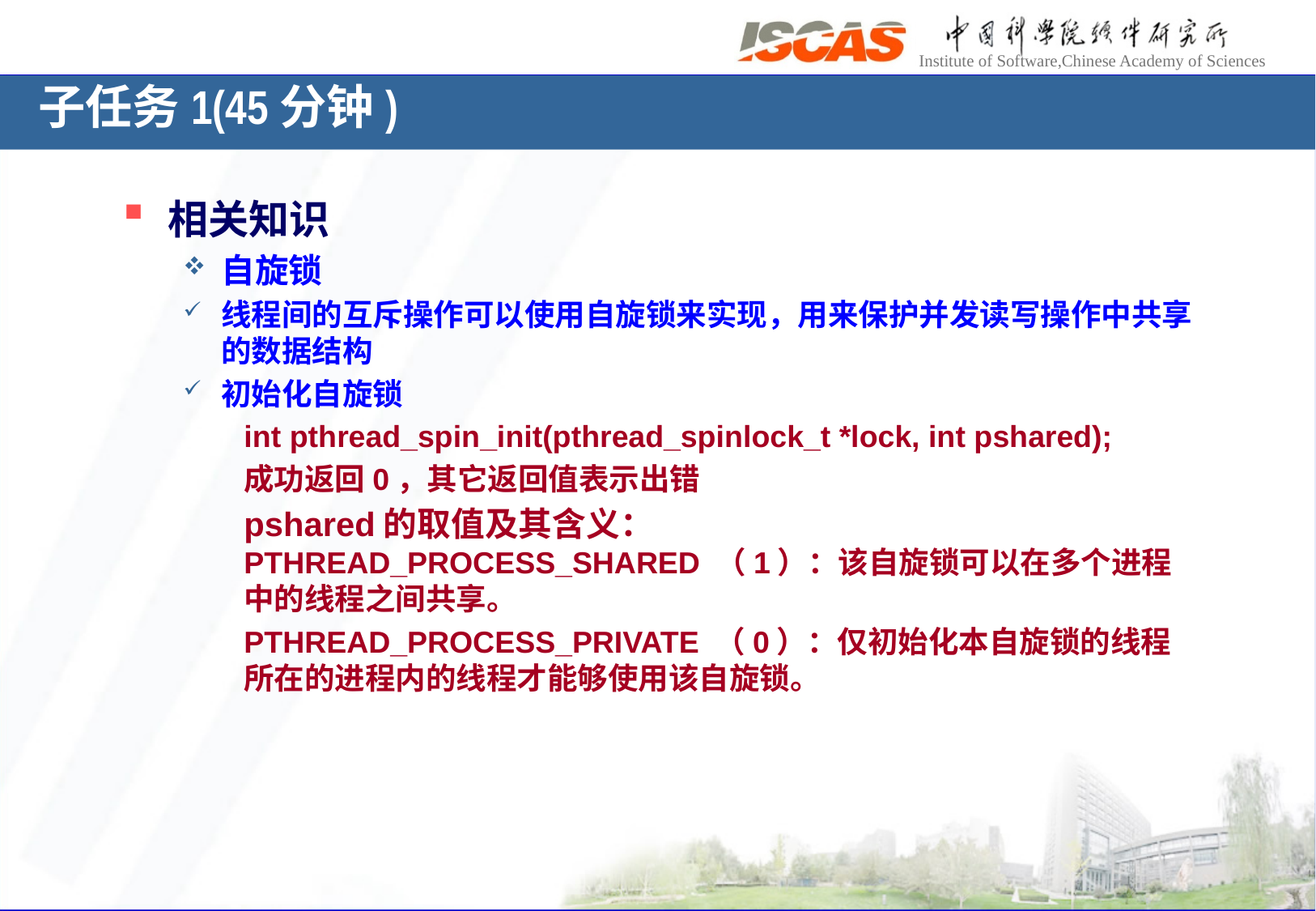

子任务1(45分钟)
相关知识
自旋锁
线程间的互斥操作可以使用自旋锁来实现，用来保护并发读写操作中共享的数据结构
初始化自旋锁
int pthread_spin_init(pthread_spinlock_t *lock, int pshared);
成功返回0，其它返回值表示出错
pshared的取值及其含义：
PTHREAD_PROCESS_SHARED （1）：该自旋锁可以在多个进程中的线程之间共享。
PTHREAD_PROCESS_PRIVATE （0）：仅初始化本自旋锁的线程所在的进程内的线程才能够使用该自旋锁。